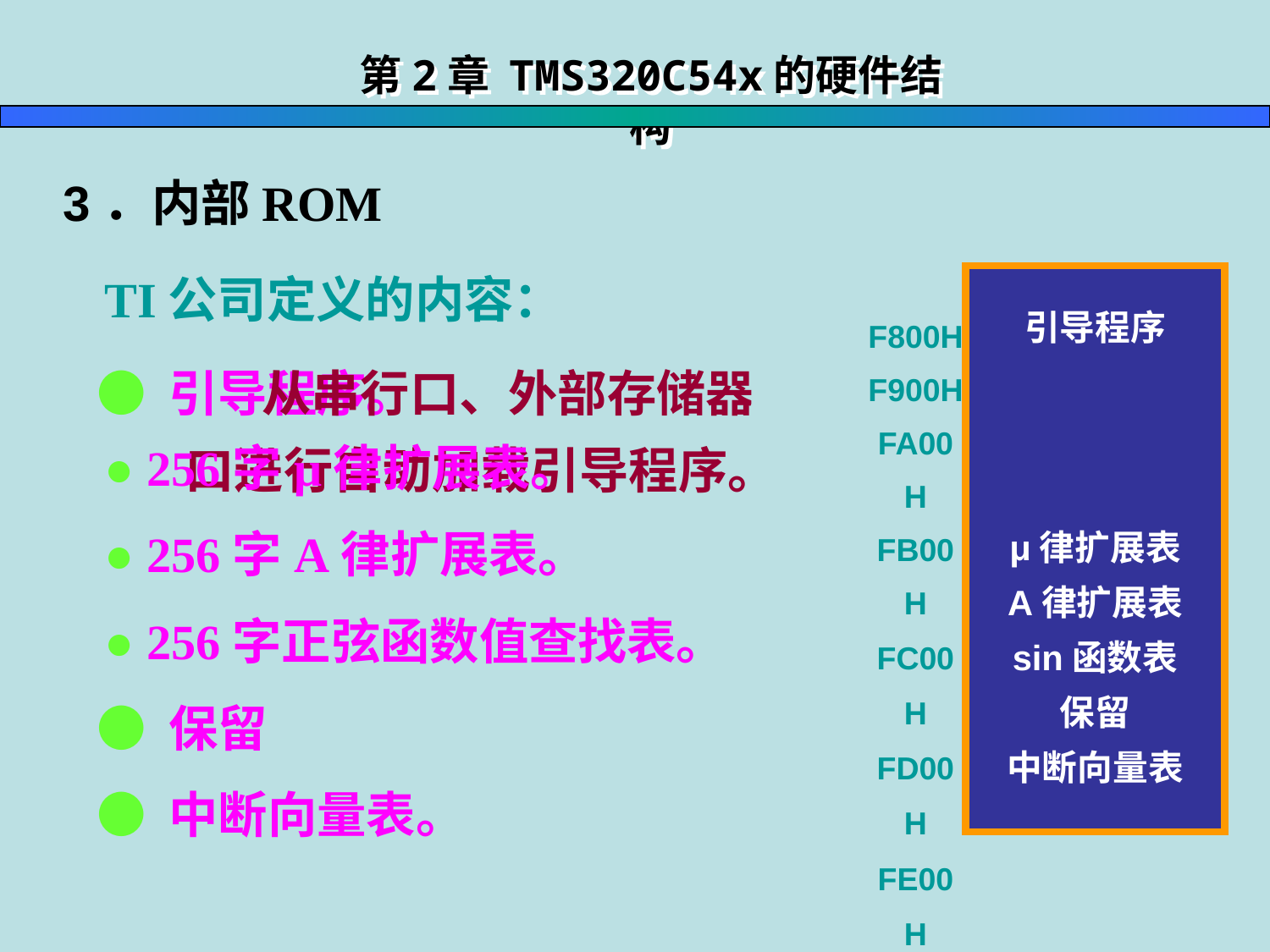

第2章 TMS320C54x的硬件结构

3．内部ROM
   TI公司定义的内容：
引导程序

μ律扩展表
A律扩展表
sin函数表
保留
中断向量表
F800H
F900H
FA00H
FB00H
FC00H
FD00H
FE00H
FF00H
FF80H
   ● 引导程序。
              从串行口、外部存储器、I/O口、主机接口进行自动加载引导程序。

F800H~ FBFFH
FC00H~FCFFH
FD00H~FDFFH
FE00H~FEFFH
FF00H~FF7FH
FF80H~FFFFH
   ● 256字μ律扩展表。
   ● 256字A律扩展表。
   ● 256字正弦函数值查找表。
   ● 保留
   ● 中断向量表。
93